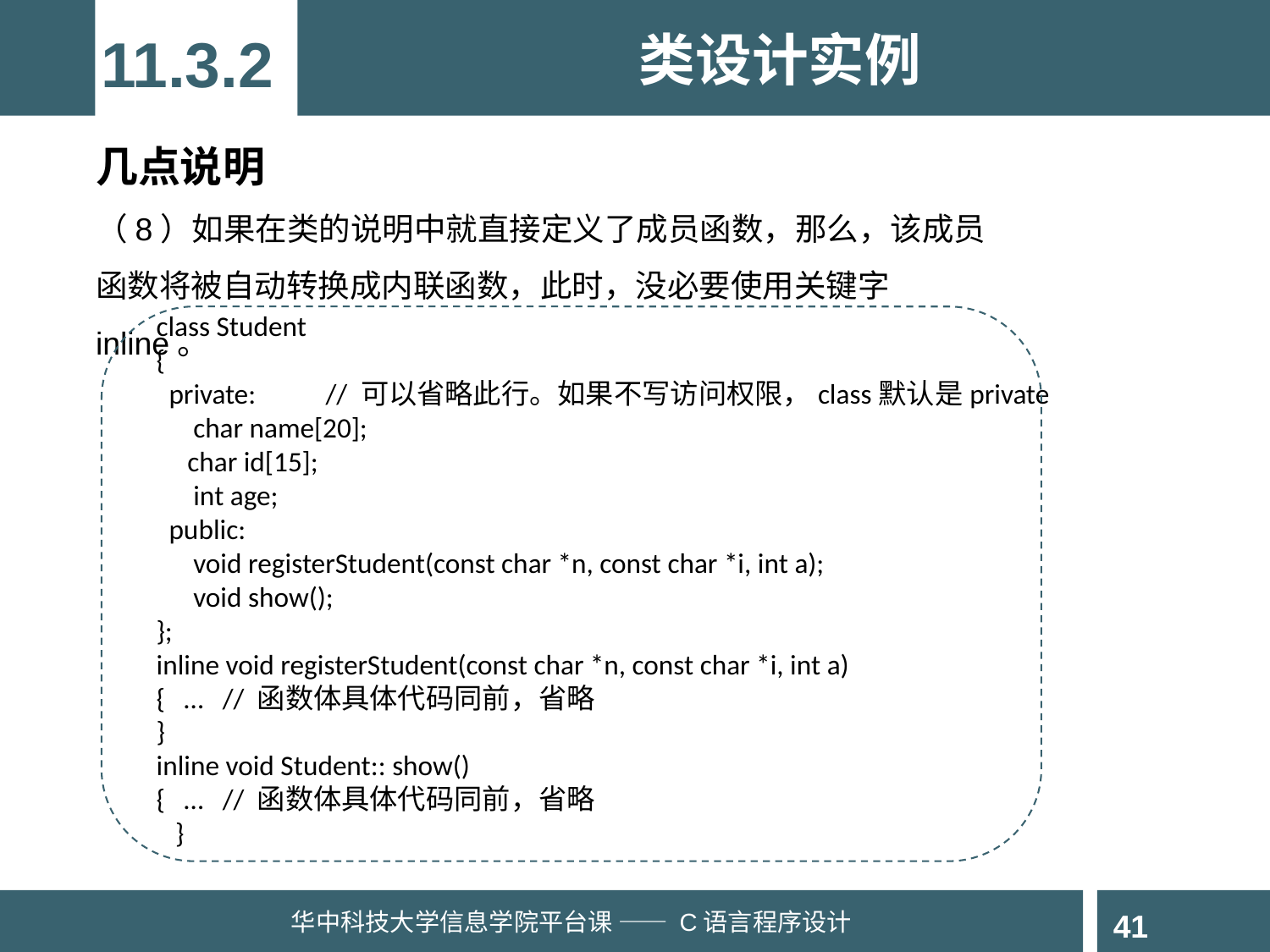

11.3.2
类设计实例
几点说明
（8）如果在类的说明中就直接定义了成员函数，那么，该成员函数将被自动转换成内联函数，此时，没必要使用关键字inline。
class Student
{
  private:           // 可以省略此行。如果不写访问权限，class默认是private
char name[20];
  char id[15];
int age;
  public:
void registerStudent(const char *n, const char *i, int a);
void show();
};
inline void registerStudent(const char *n, const char *i, int a)
{   …   // 函数体具体代码同前，省略
}
inline void Student:: show()
{   …   // 函数体具体代码同前，省略
   }